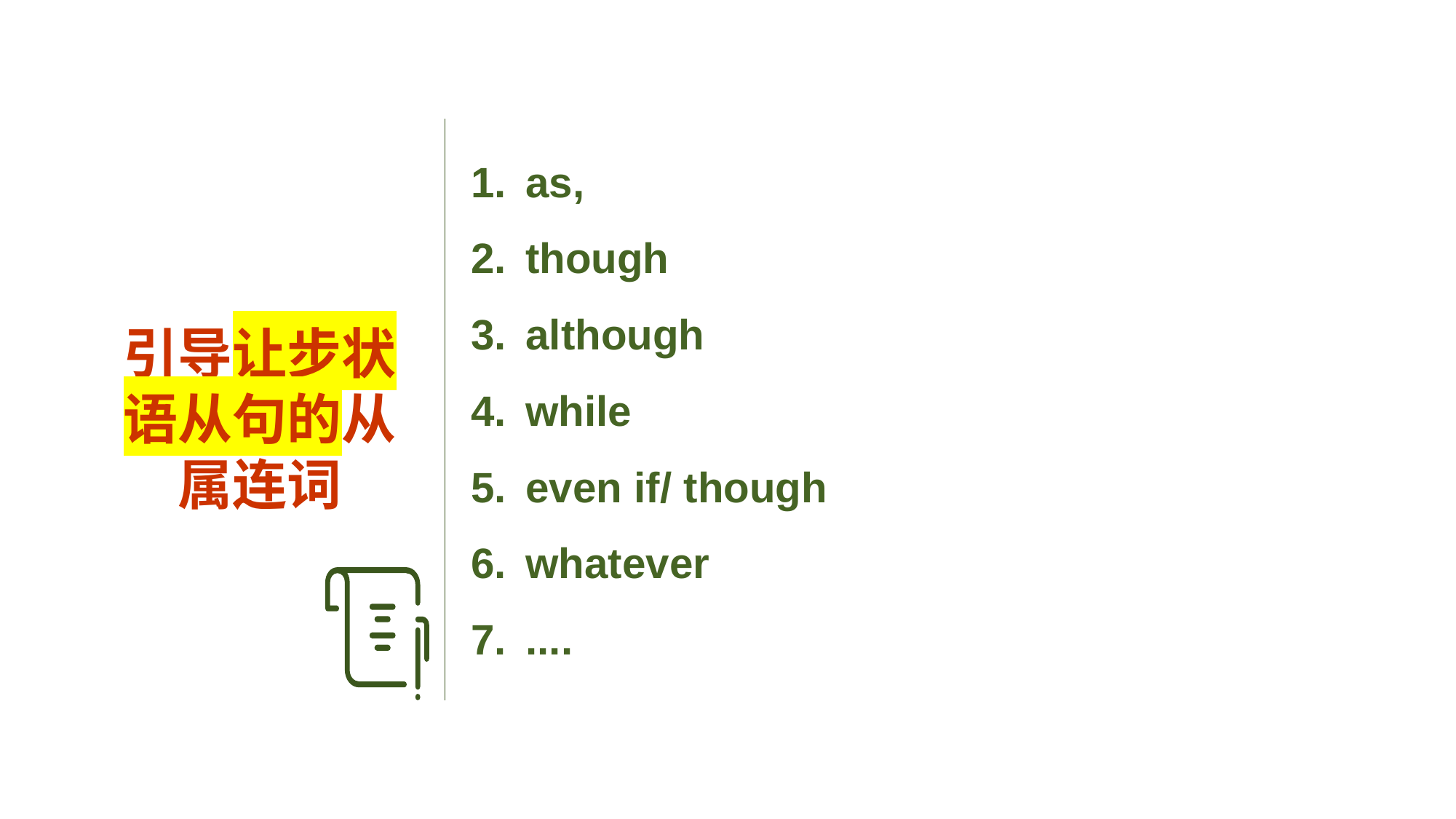

as,
though
although
while
even if/ though
whatever
....

引导让步状语从句的从属连词